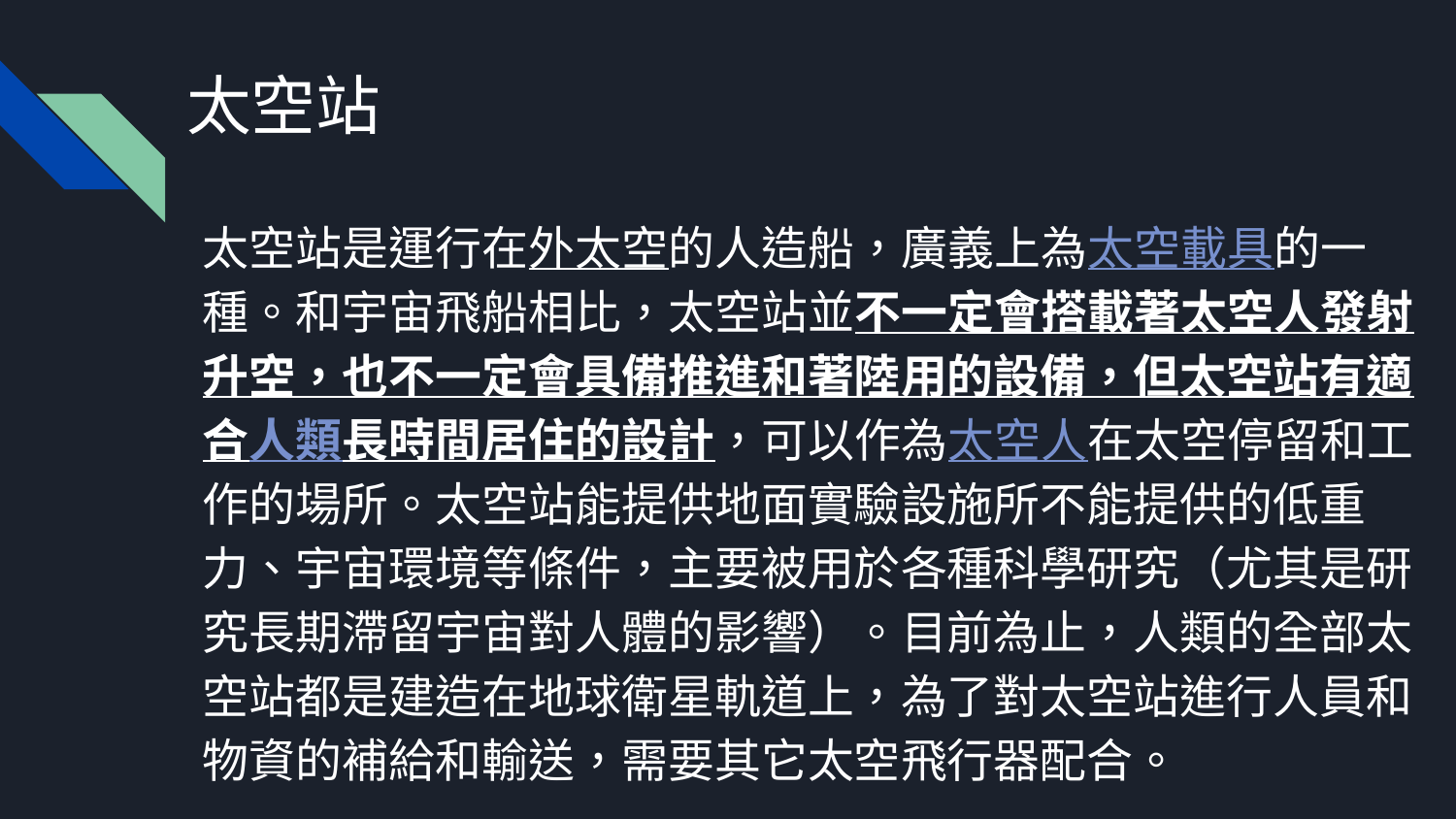

# 太空站
太空站是運行在外太空的人造船，廣義上為太空載具的一種。和宇宙飛船相比，太空站並不一定會搭載著太空人發射升空，也不一定會具備推進和著陸用的設備，但太空站有適合人類長時間居住的設計，可以作為太空人在太空停留和工作的場所。太空站能提供地面實驗設施所不能提供的低重力、宇宙環境等條件，主要被用於各種科學研究（尤其是研究長期滯留宇宙對人體的影響）。目前為止，人類的全部太空站都是建造在地球衛星軌道上，為了對太空站進行人員和物資的補給和輸送，需要其它太空飛行器配合。